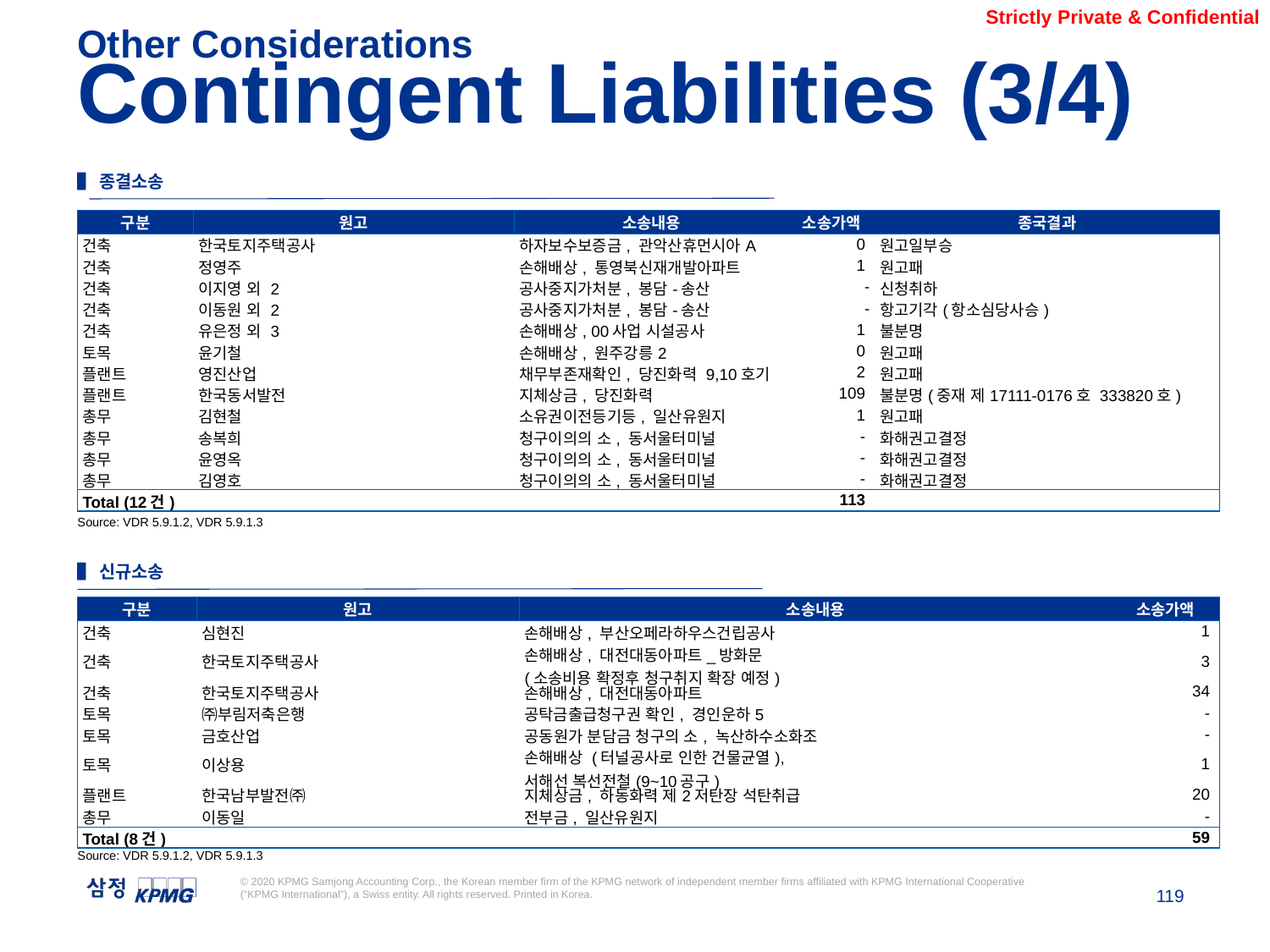

Other Considerations
Contingent Liabilities (3/4)
▌종결소송

(단위: 억원)
| 구분 | 원고 | 소송내용 | 소송가액 | 종국결과 |
| --- | --- | --- | --- | --- |
| 건축 | 한국토지주택공사 | 하자보수보증금, 관악산휴먼시아A | 0 | 원고일부승 |
| 건축 | 정영주 | 손해배상, 통영북신재개발아파트 | 1 | 원고패 |
| 건축 | 이지영 외 2 | 공사중지가처분, 봉담-송산 | - | 신청취하 |
| 건축 | 이동원 외 2 | 공사중지가처분, 봉담-송산 | - | 항고기각(항소심당사승) |
| 건축 | 유은정 외 3 | 손해배상, 00사업 시설공사 | 1 | 불분명 |
| 토목 | 윤기철 | 손해배상, 원주강릉2 | 0 | 원고패 |
| 플랜트 | 영진산업 | 채무부존재확인, 당진화력 9,10호기 | 2 | 원고패 |
| 플랜트 | 한국동서발전 | 지체상금, 당진화력 | 109 | 불분명(중재 제17111-0176호 333820호) |
| 총무 | 김현철 | 소유권이전등기등, 일산유원지 | 1 | 원고패 |
| 총무 | 송복희 | 청구이의의 소, 동서울터미널 | - | 화해권고결정 |
| 총무 | 윤영옥 | 청구이의의 소, 동서울터미널 | - | 화해권고결정 |
| 총무 | 김영호 | 청구이의의 소, 동서울터미널 | - | 화해권고결정 |
| Total (12건) |  |  | 113 |  |
Source: VDR 5.9.1.2, VDR 5.9.1.3
▌신규소송

| 구분 | 원고 | 소송내용 | 소송가액 |
| --- | --- | --- | --- |
| 건축 | 심현진 | 손해배상, 부산오페라하우스건립공사 | 1 |
| 건축 | 한국토지주택공사 | 손해배상, 대전대동아파트\_방화문 (소송비용 확정후 청구취지 확장 예정) | 3 |
| 건축 | 한국토지주택공사 | 손해배상, 대전대동아파트 | 34 |
| 토목 | ㈜부림저축은행 | 공탁금출급청구권 확인, 경인운하5 | - |
| 토목 | 금호산업 | 공동원가 분담금 청구의 소, 녹산하수소화조 | - |
| 토목 | 이상용 | 손해배상 (터널공사로 인한 건물균열), 서해선 복선전철(9~10공구) | 1 |
| 플랜트 | 한국남부발전㈜ | 지체상금, 하동화력 제2저탄장 석탄취급 | 20 |
| 총무 | 이동일 | 전부금, 일산유원지 | - |
| Total (8건) |  |  | 59 |
Source: VDR 5.9.1.2, VDR 5.9.1.3